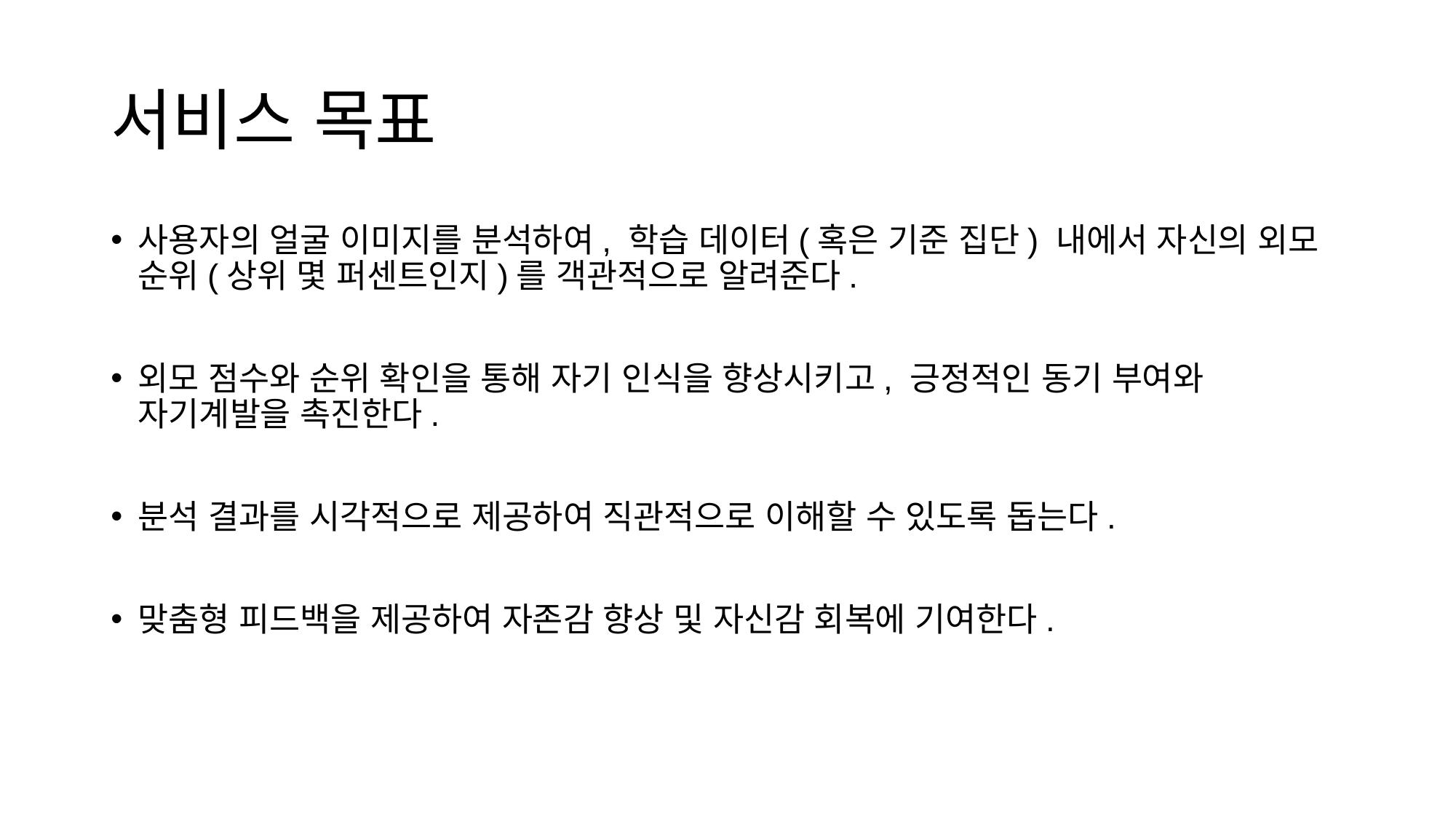

# 서비스 목표
사용자의 얼굴 이미지를 분석하여, 학습 데이터(혹은 기준 집단) 내에서 자신의 외모 순위(상위 몇 퍼센트인지)를 객관적으로 알려준다.

외모 점수와 순위 확인을 통해 자기 인식을 향상시키고, 긍정적인 동기 부여와 자기계발을 촉진한다.

분석 결과를 시각적으로 제공하여 직관적으로 이해할 수 있도록 돕는다.

맞춤형 피드백을 제공하여 자존감 향상 및 자신감 회복에 기여한다.